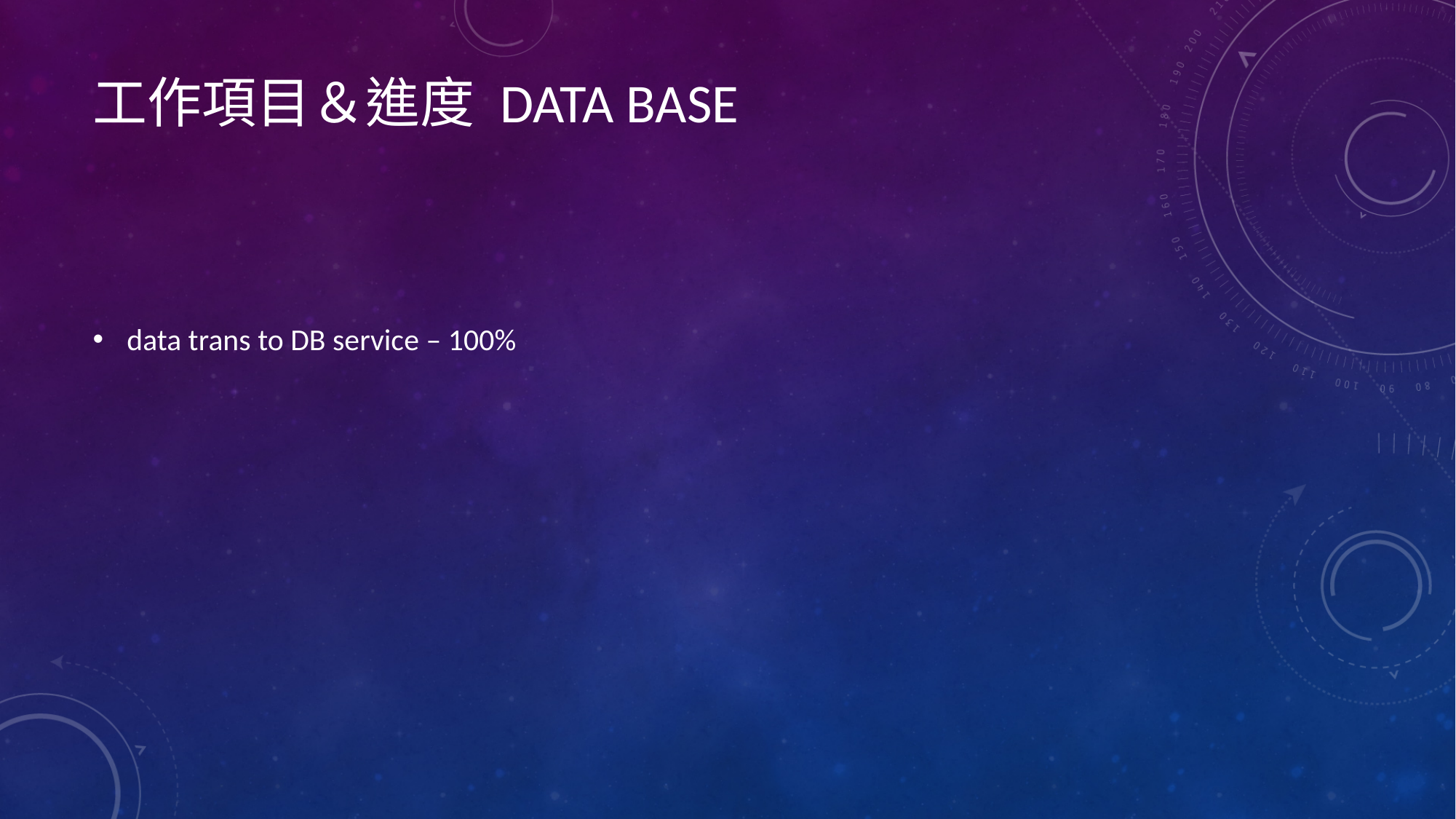

# 工作項目＆進度 Data base
data trans to DB service – 100%